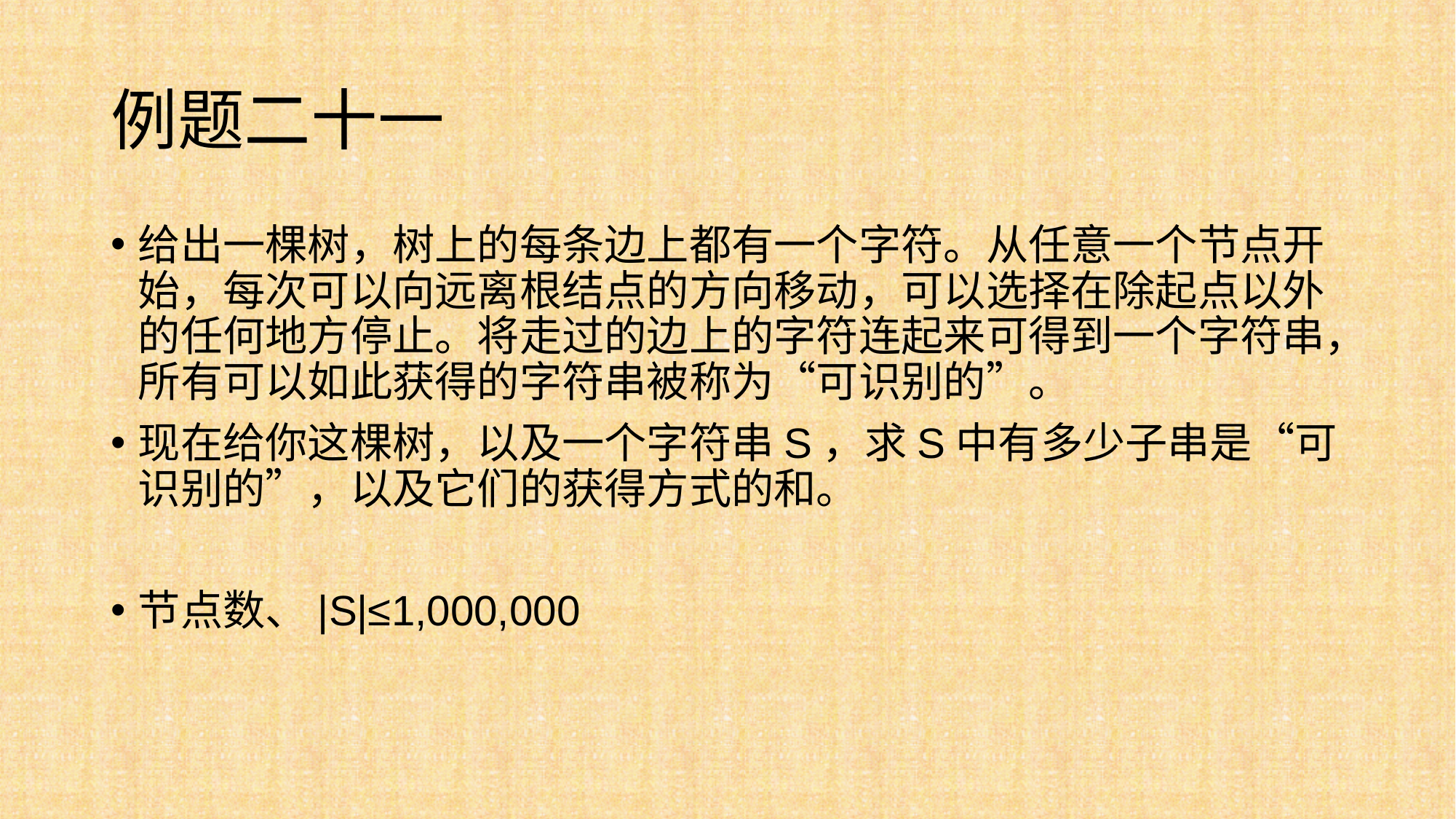

# 例题二十一
给出一棵树，树上的每条边上都有一个字符。从任意一个节点开始，每次可以向远离根结点的方向移动，可以选择在除起点以外的任何地方停止。将走过的边上的字符连起来可得到一个字符串，所有可以如此获得的字符串被称为“可识别的”。
现在给你这棵树，以及一个字符串S，求S中有多少子串是“可识别的”，以及它们的获得方式的和。

节点数、|S|≤1,000,000